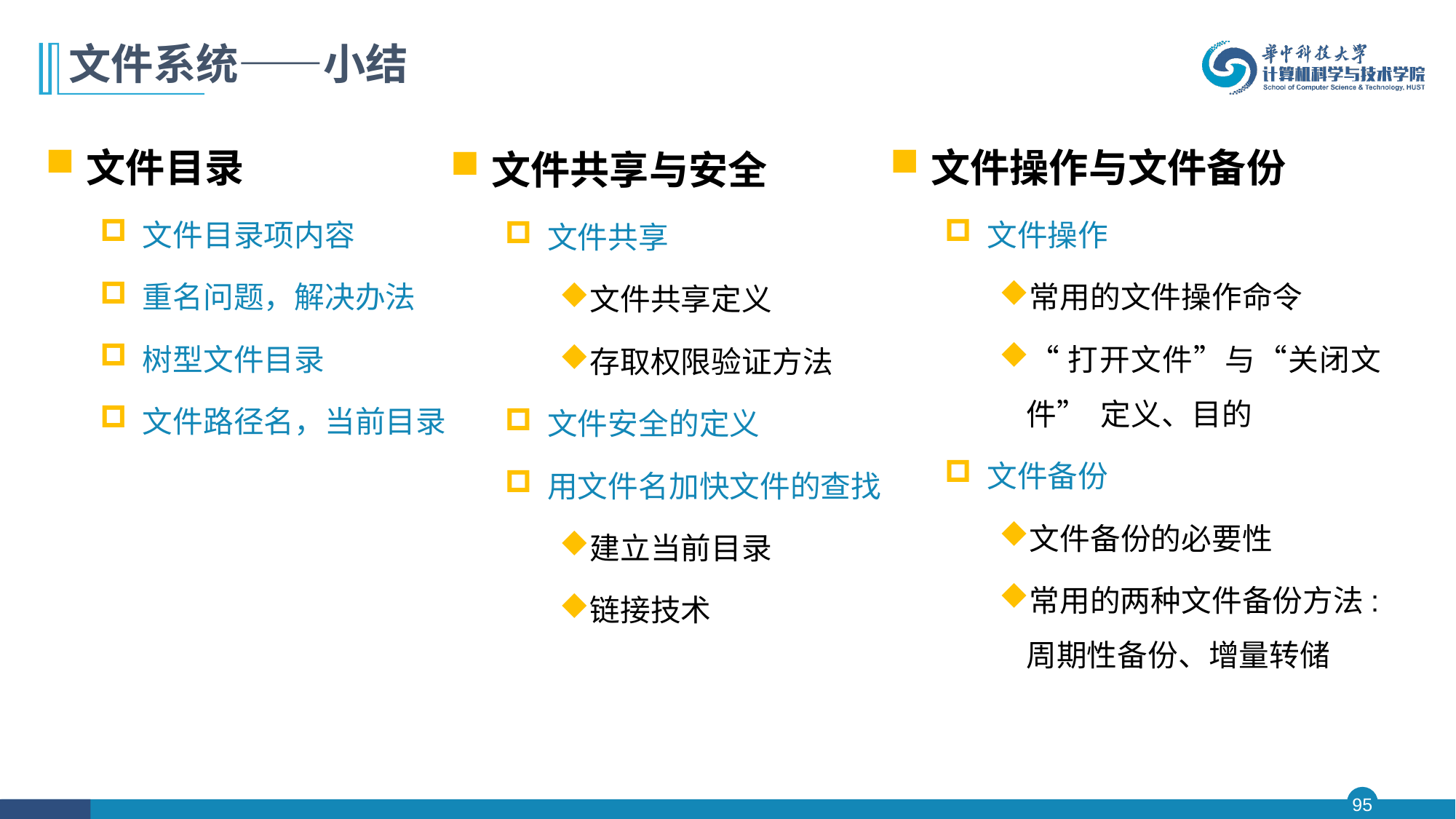

# 文件系统——小结
文件目录
文件目录项内容
重名问题，解决办法
树型文件目录
文件路径名，当前目录
文件操作与文件备份
文件操作
常用的文件操作命令
“打开文件”与“关闭文件”  定义、目的
文件备份
文件备份的必要性
常用的两种文件备份方法:周期性备份、增量转储
文件共享与安全
文件共享
文件共享定义
存取权限验证方法
文件安全的定义
用文件名加快文件的查找
建立当前目录
链接技术